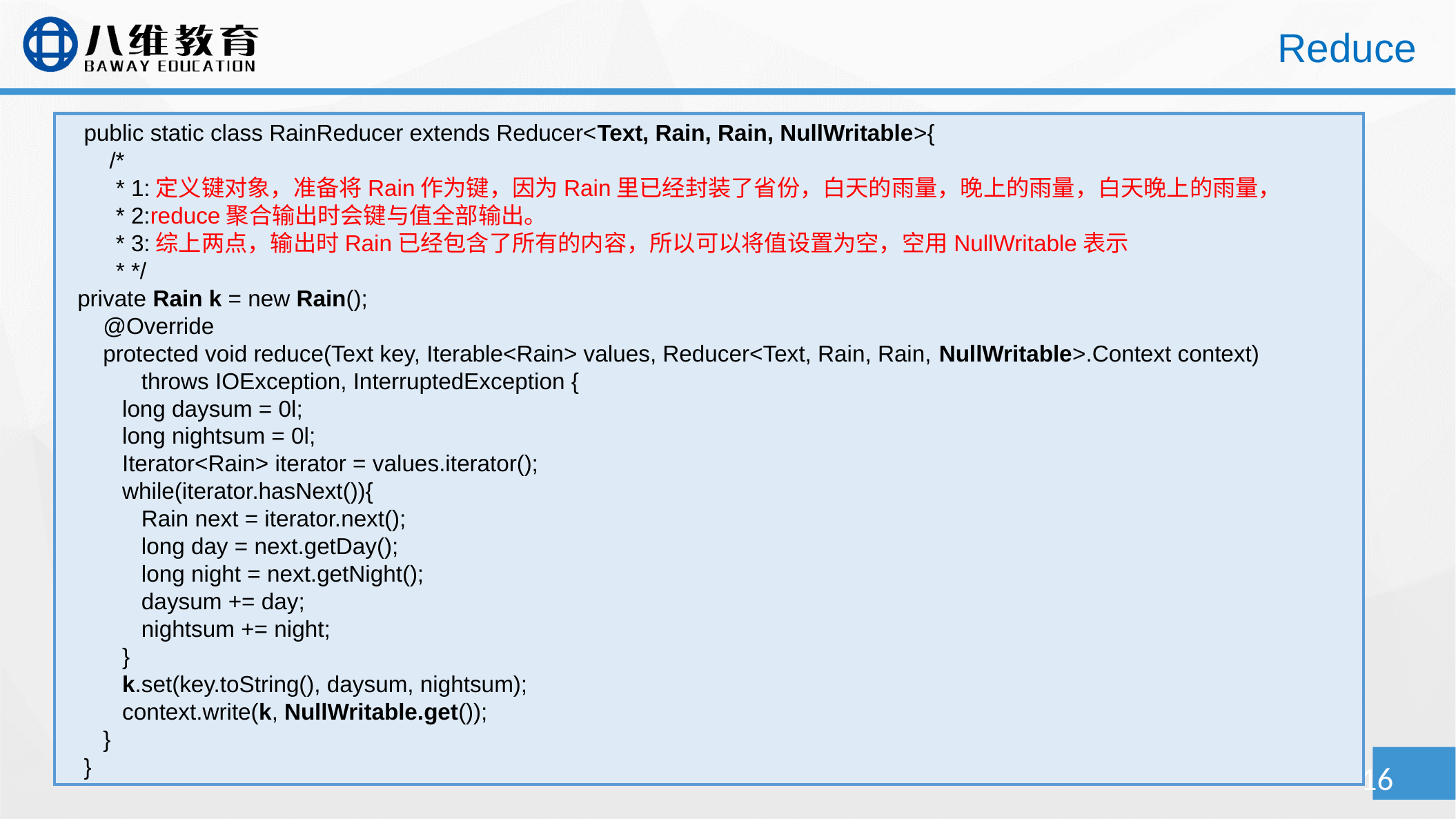

Reduce
   public static class RainReducer extends Reducer<Text, Rain, Rain, NullWritable>{
       /*
        * 1:定义键对象，准备将Rain作为键，因为Rain里已经封装了省份，白天的雨量，晚上的雨量，白天晚上的雨量，
        * 2:reduce聚合输出时会键与值全部输出。
        * 3:综上两点，输出时Rain已经包含了所有的内容，所以可以将值设置为空，空用NullWritable表示
        * */
  private Rain k = new Rain();
      @Override
      protected void reduce(Text key, Iterable<Rain> values, Reducer<Text, Rain, Rain, NullWritable>.Context context)
            throws IOException, InterruptedException {
         long daysum = 0l;
         long nightsum = 0l;
         Iterator<Rain> iterator = values.iterator();
         while(iterator.hasNext()){
            Rain next = iterator.next();
            long day = next.getDay();
            long night = next.getNight();
            daysum += day;
            nightsum += night;
         }
         k.set(key.toString(), daysum, nightsum);
         context.write(k, NullWritable.get());
      }
   }